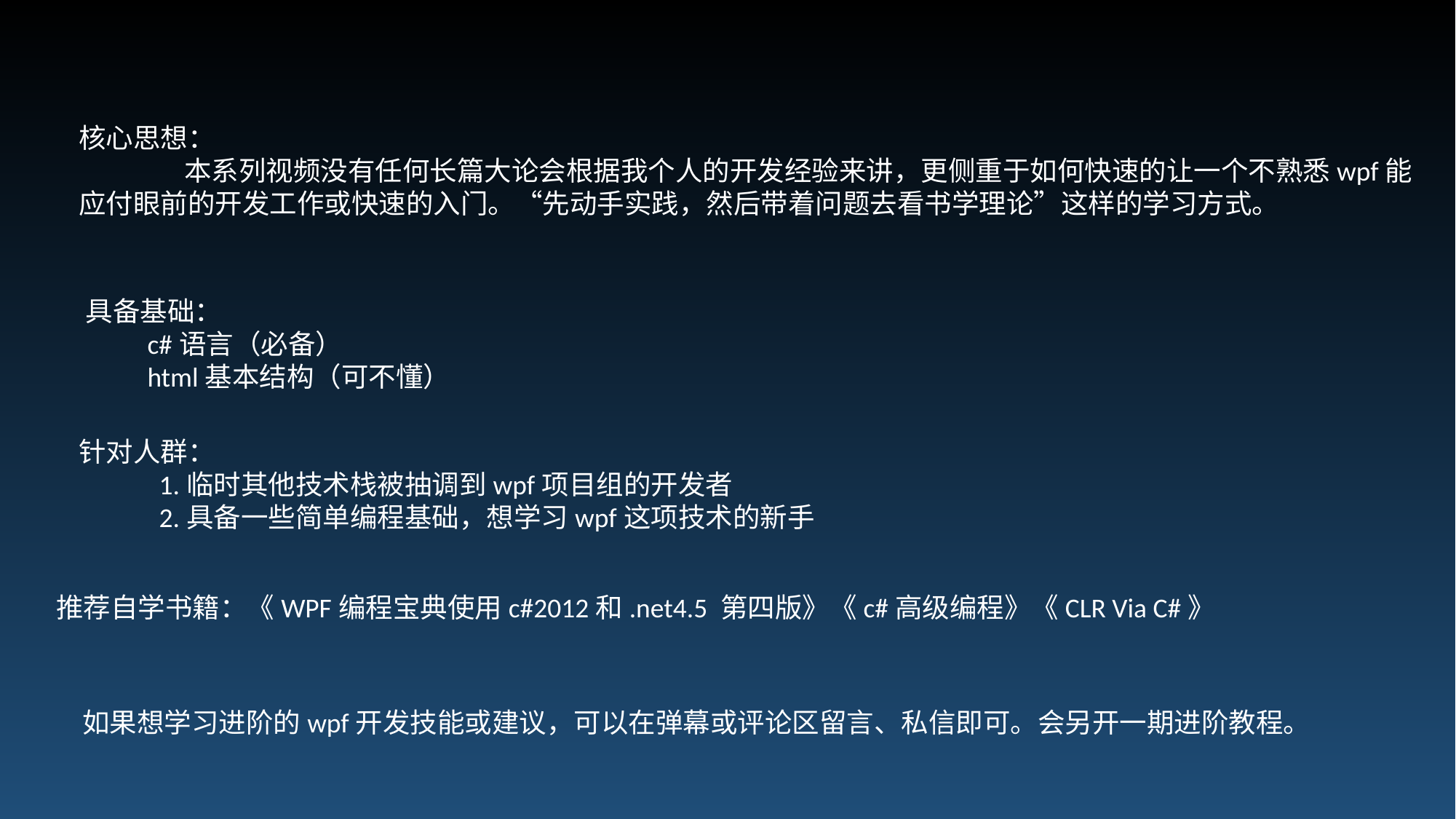

核心思想：
                本系列视频没有任何长篇大论会根据我个人的开发经验来讲，更侧重于如何快速的让一个不熟悉wpf能
应付眼前的开发工作或快速的入门。“先动手实践，然后带着问题去看书学理论”这样的学习方式。
具备基础：
          c#语言（必备）
          html基本结构（可不懂）
针对人群：
             1.临时其他技术栈被抽调到wpf项目组的开发者
             2.具备一些简单编程基础，想学习wpf这项技术的新手
推荐自学书籍：《WPF编程宝典使用c#2012和.net4.5 第四版》《c#高级编程》《CLR Via C#》
如果想学习进阶的wpf开发技能或建议，可以在弹幕或评论区留言、私信即可。会另开一期进阶教程。